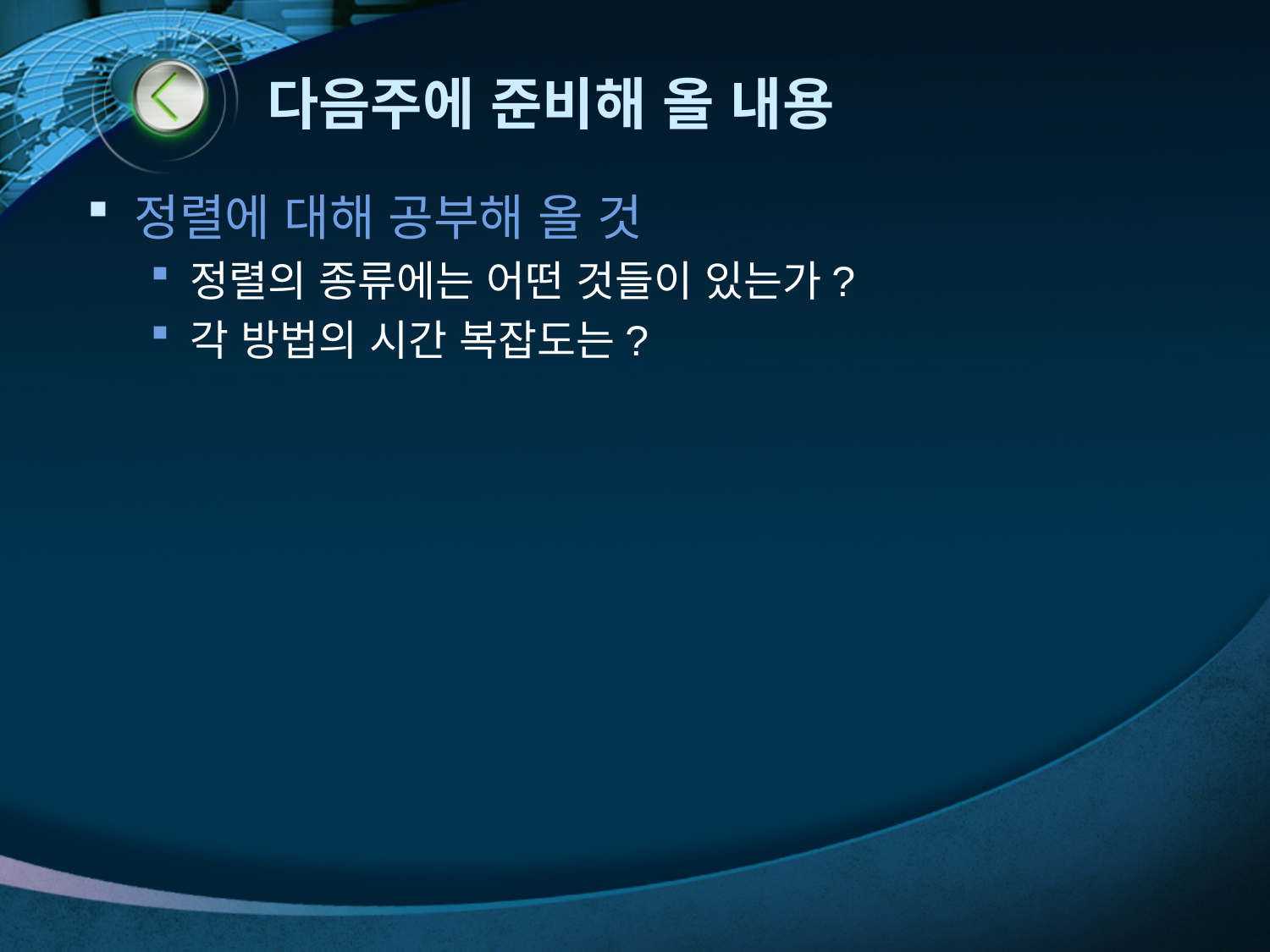

# 다음주에 준비해 올 내용
정렬에 대해 공부해 올 것
정렬의 종류에는 어떤 것들이 있는가?
각 방법의 시간 복잡도는?